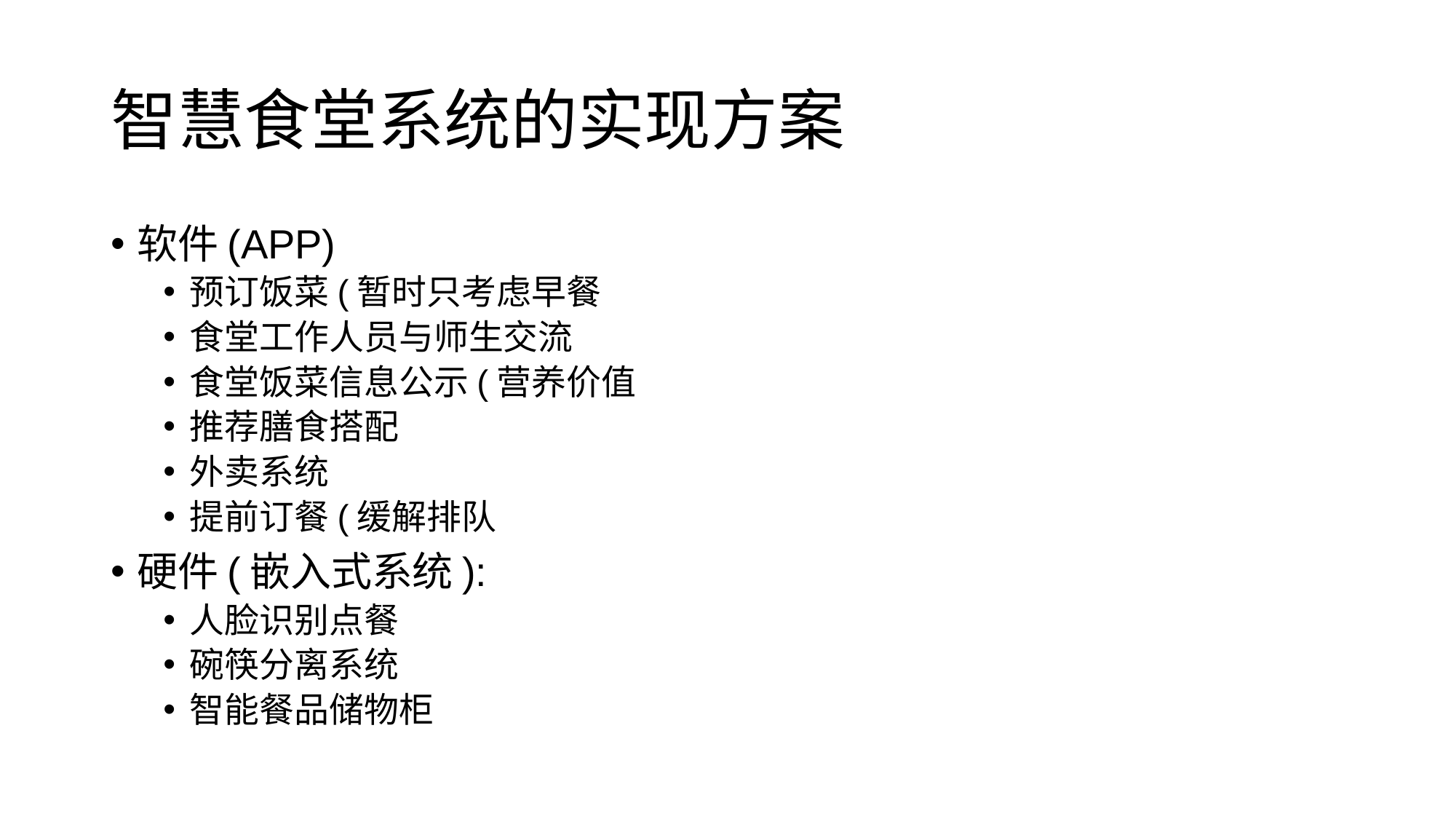

# 智慧食堂系统的实现方案
软件(APP)
预订饭菜(暂时只考虑早餐
食堂工作人员与师生交流
食堂饭菜信息公示(营养价值
推荐膳食搭配
外卖系统
提前订餐(缓解排队
硬件(嵌入式系统):
人脸识别点餐
碗筷分离系统
智能餐品储物柜